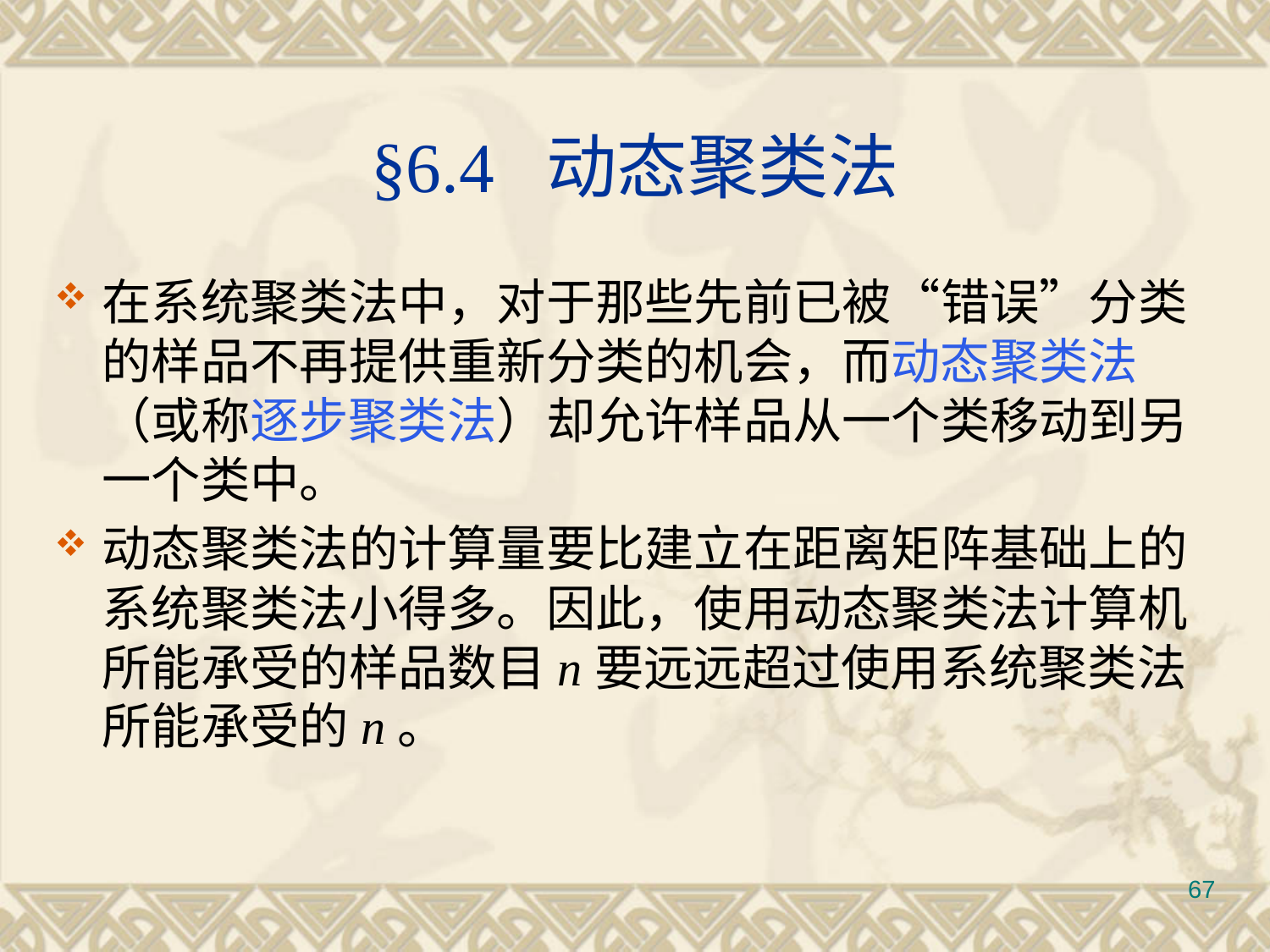

# §6.4  动态聚类法
在系统聚类法中，对于那些先前已被“错误”分类的样品不再提供重新分类的机会，而动态聚类法（或称逐步聚类法）却允许样品从一个类移动到另一个类中。
动态聚类法的计算量要比建立在距离矩阵基础上的系统聚类法小得多。因此，使用动态聚类法计算机所能承受的样品数目n要远远超过使用系统聚类法所能承受的n。
67